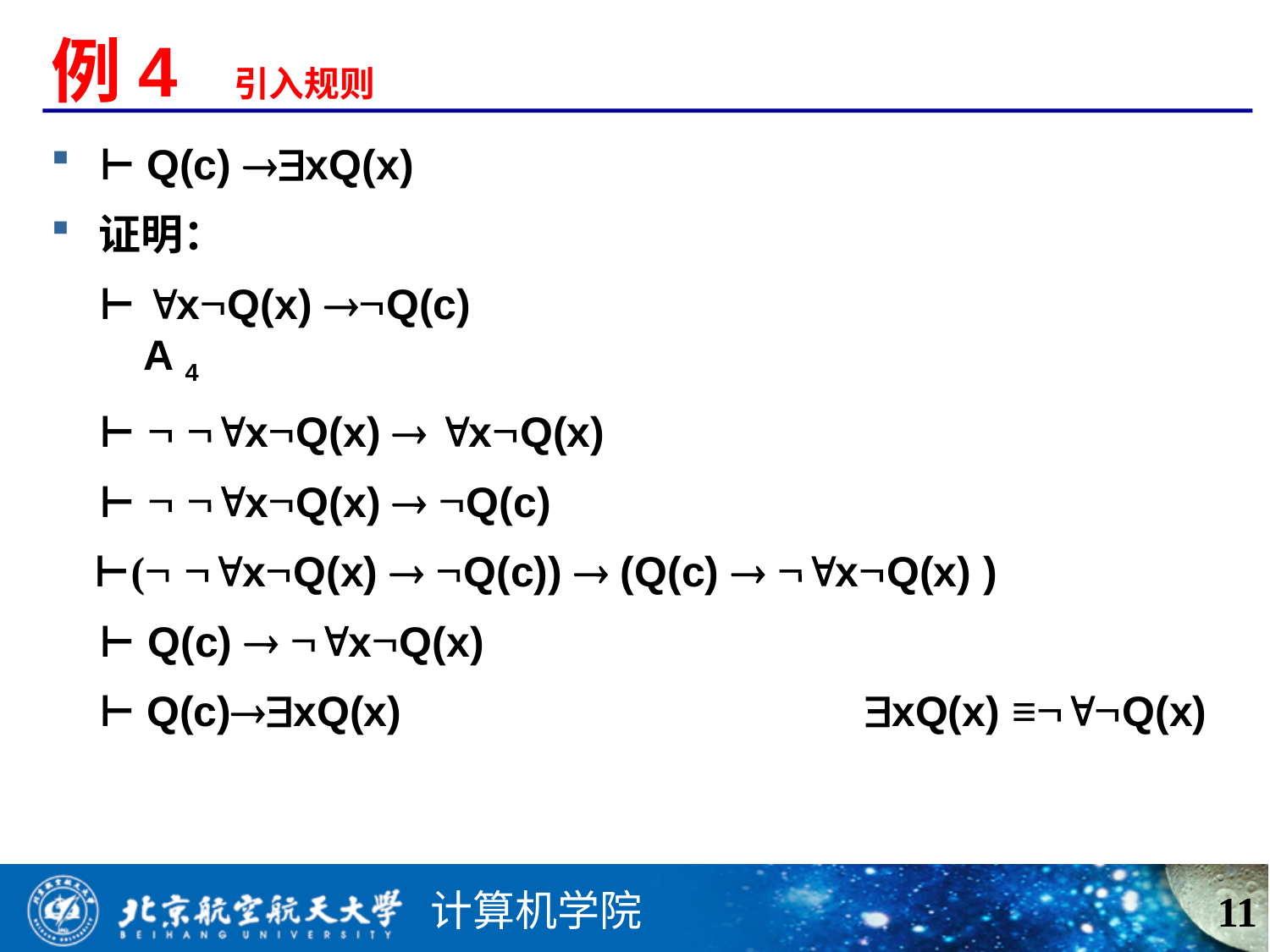

# 例4  引入规则
⊢ Q(c) →∃xQ(x)
证明：
    ⊢ ∀x¬Q(x) →¬Q(c)                                                                        A 4
    ⊢ ¬ ¬∀x¬Q(x) → ∀x¬Q(x)
    ⊢ ¬ ¬∀x¬Q(x) → ¬Q(c)
    ⊢(¬ ¬∀x¬Q(x) → ¬Q(c)) → (Q(c) → ¬∀x¬Q(x) )
    ⊢ Q(c) → ¬∀x¬Q(x)
    ⊢ Q(c)→∃xQ(x)                                       ∃xQ(x) ≡¬∀¬Q(x)